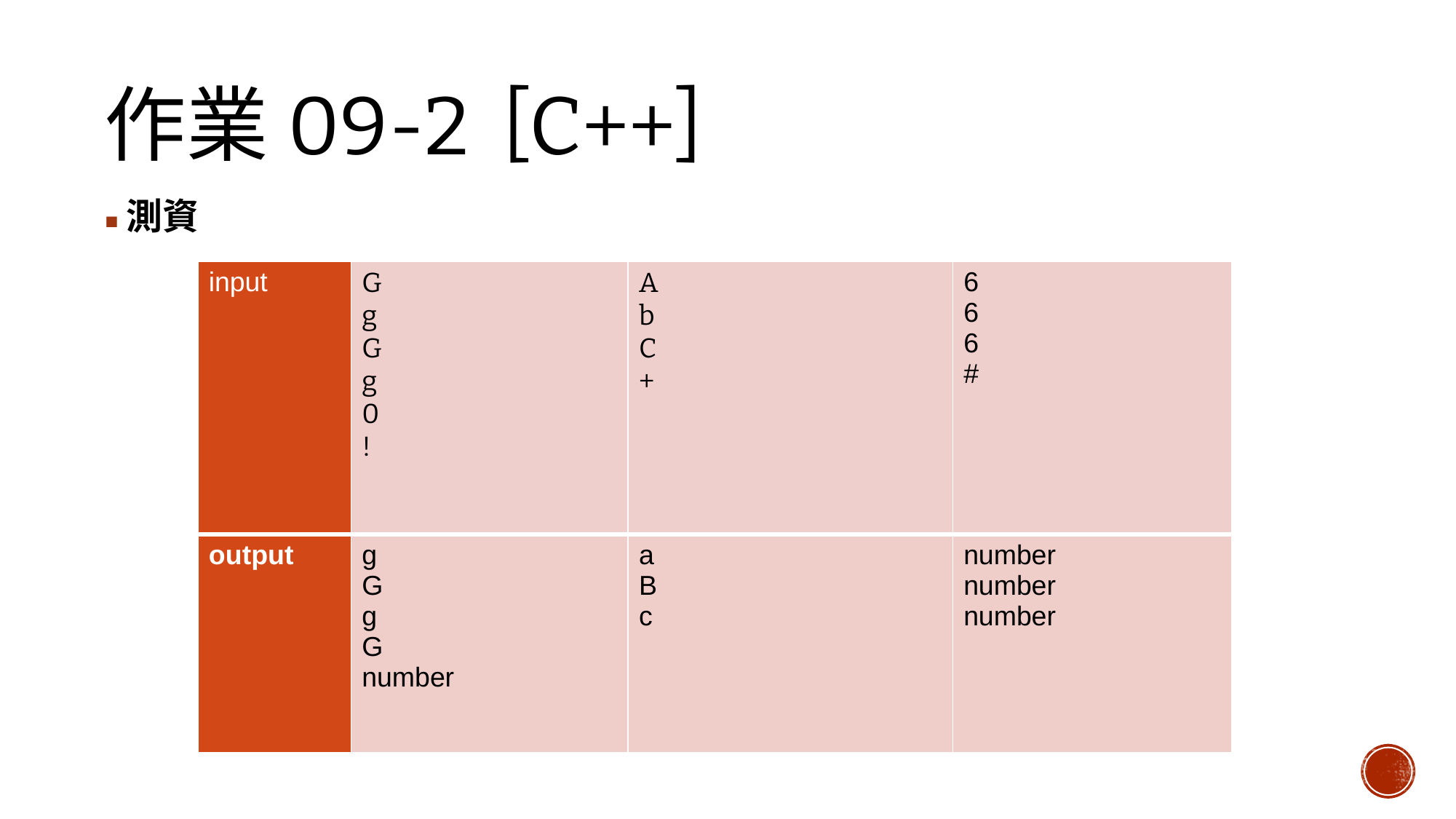

# 作業09-2  [C++]
測資

| input | G g G g 0 ! | A b C + | 6 6 6 # |
| --- | --- | --- | --- |
| output | g G g G number | a B c | number number number |